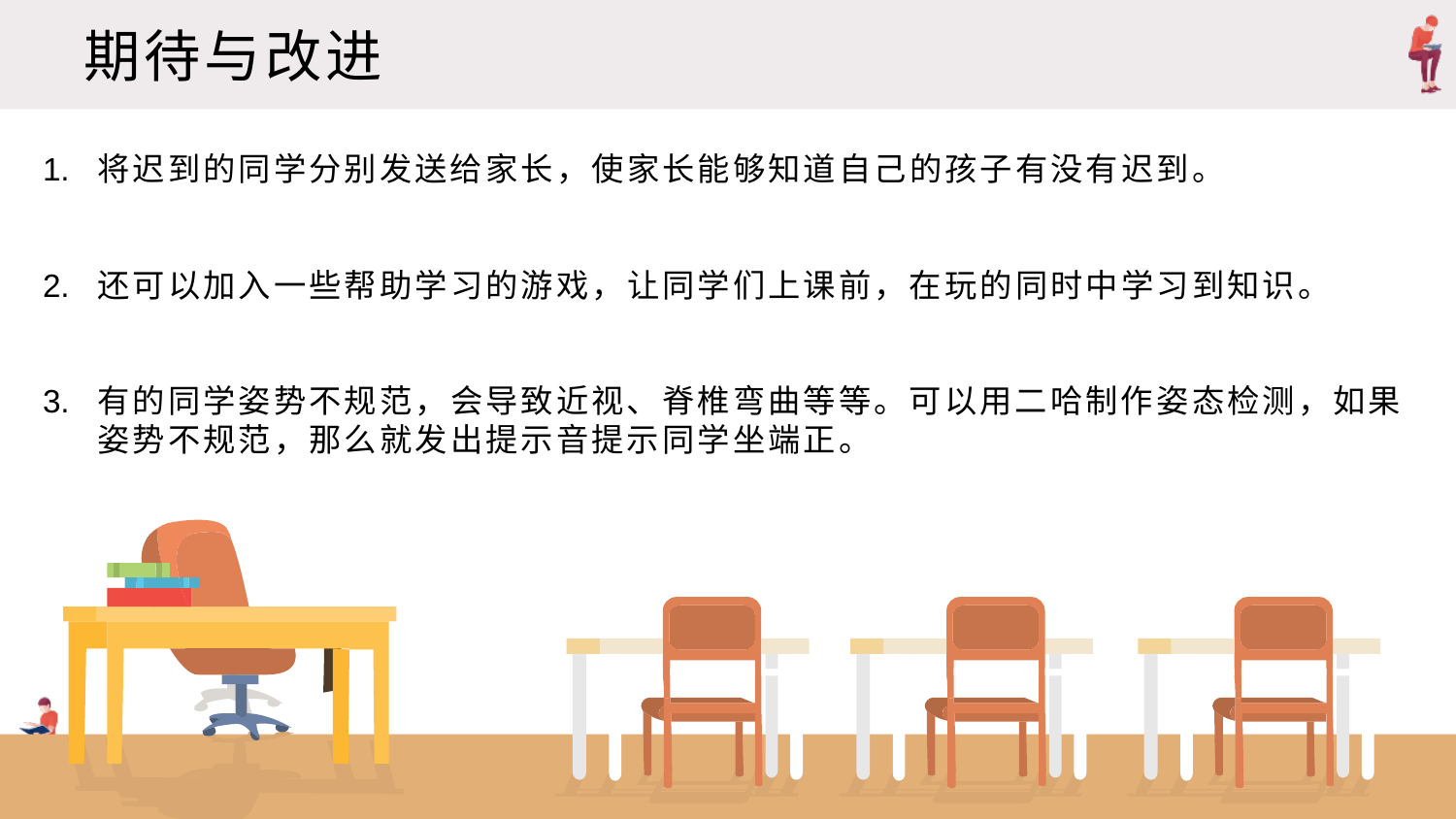

# 期待与改进
将迟到的同学分别发送给家长，使家长能够知道自己的孩子有没有迟到。

还可以加入一些帮助学习的游戏，让同学们上课前，在玩的同时中学习到知识。

有的同学姿势不规范，会导致近视、脊椎弯曲等等。可以用二哈制作姿态检测，如果姿势不规范，那么就发出提示音提示同学坐端正。